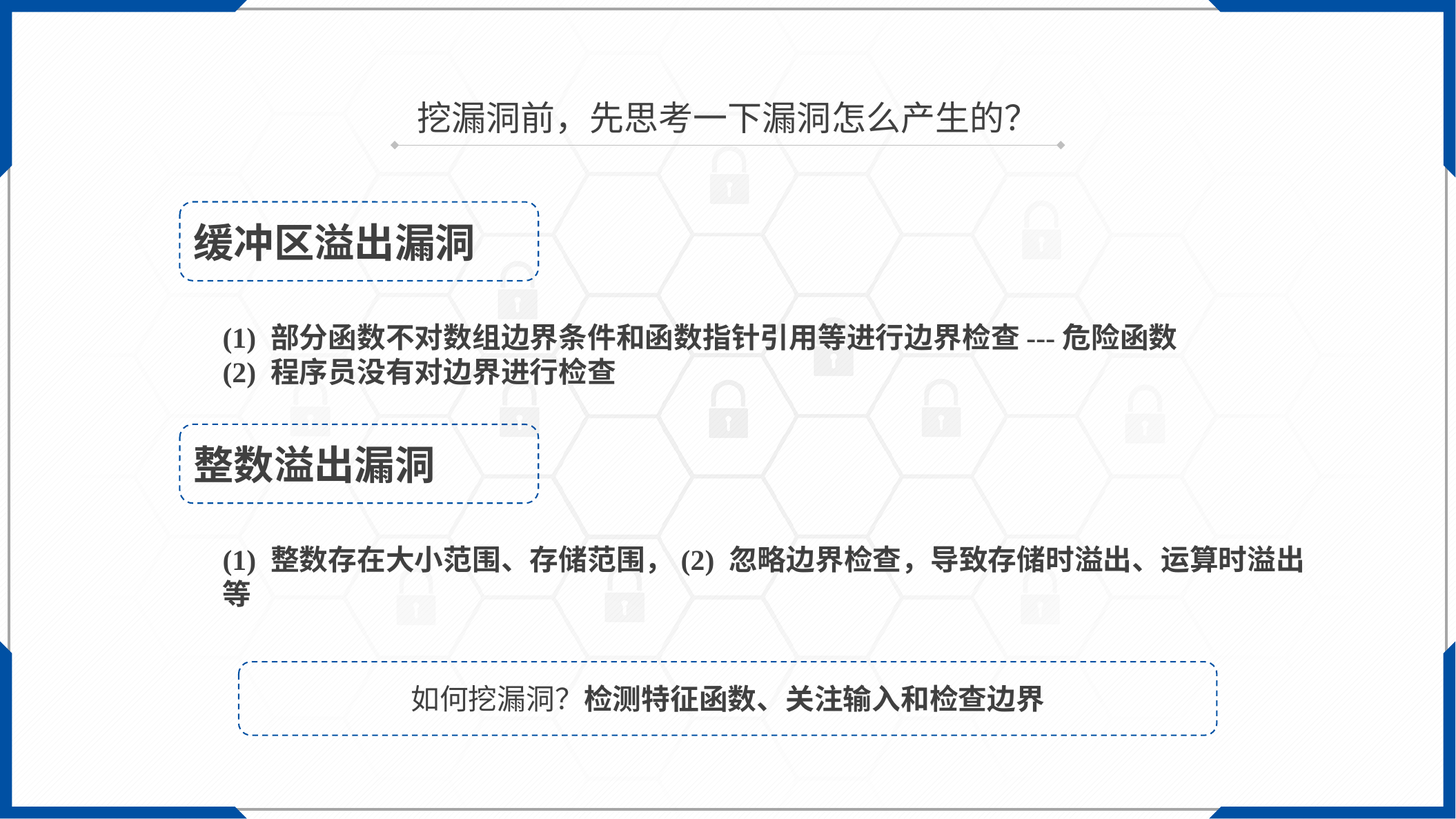

挖漏洞前，先思考一下漏洞怎么产生的？
缓冲区溢出漏洞
(1) 部分函数不对数组边界条件和函数指针引用等进行边界检查---危险函数
(2) 程序员没有对边界进行检查
整数溢出漏洞
(1) 整数存在大小范围、存储范围，(2) 忽略边界检查，导致存储时溢出、运算时溢出等
如何挖漏洞？检测特征函数、关注输入和检查边界